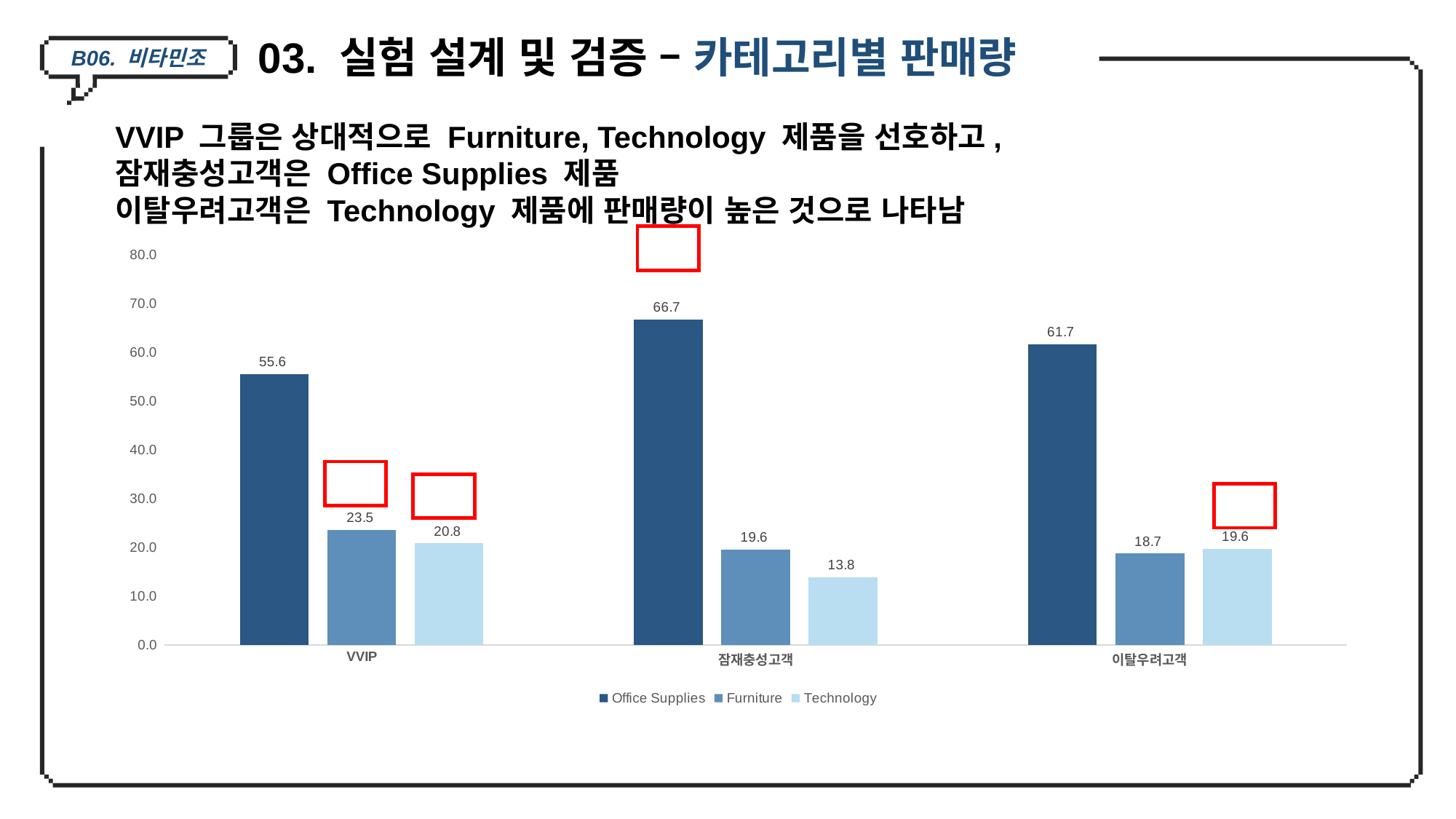

03. 실험 설계 및 검증 – 카테고리별 판매량

B06. 비타민조

VVIP 그룹은 상대적으로 Furniture, Technology 제품을 선호하고,
잠재충성고객은 Office Supplies 제품
이탈우려고객은 Technology 제품에 판매량이 높은 것으로 나타남

### Chart

| Category | Office Supplies | Furniture | Technology |
|---|---|---|---|
| VVIP | 55.6 | 23.5 | 20.8 |
| 잠재충성고객 | 66.66666666666666 | 19.55128205128205 | 13.782051282051283 |
| 이탈우려고객 | 61.65644171779141 | 18.711656441717793 | 19.631901840490798 |